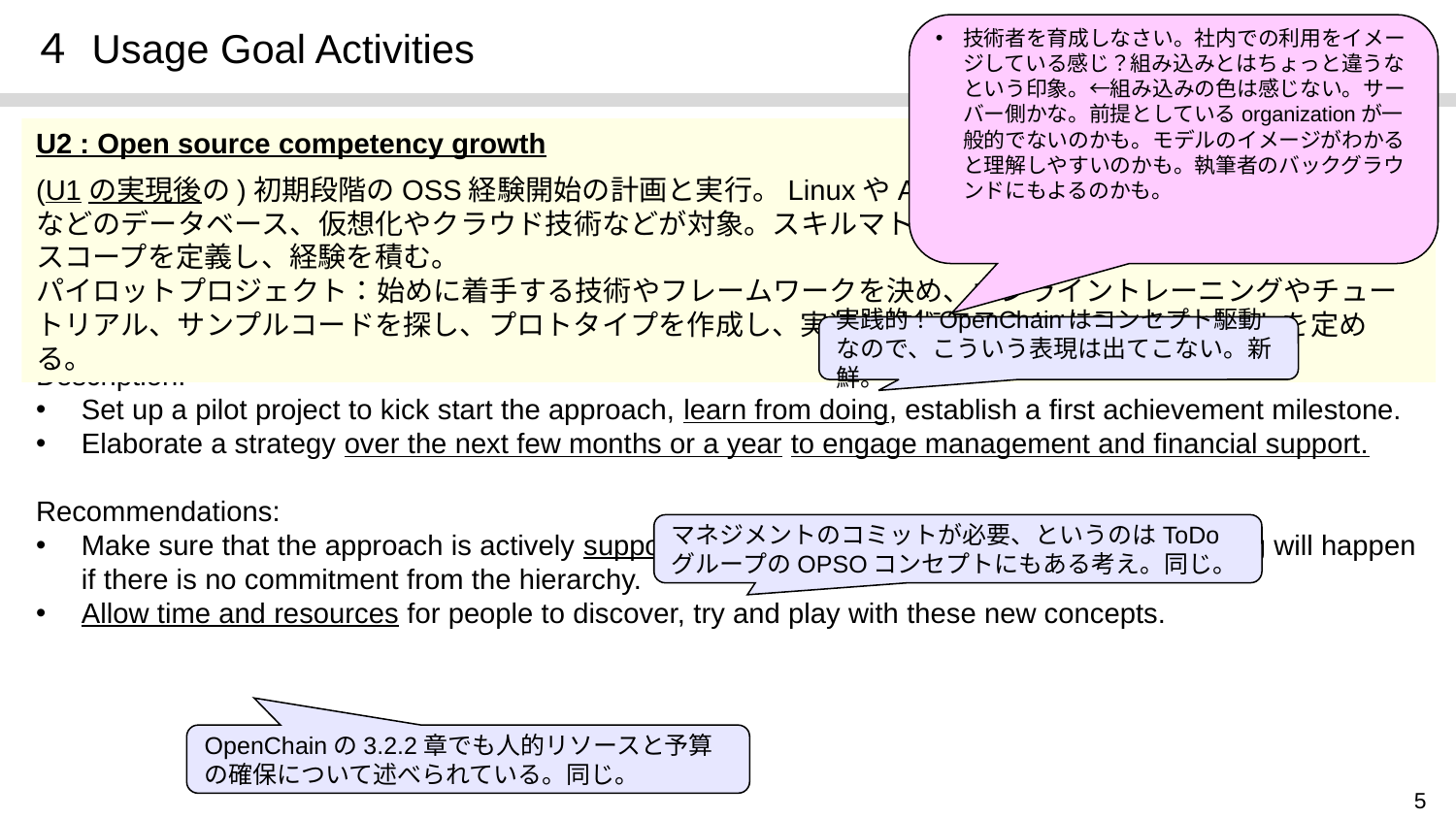

技術者を育成しなさい。社内での利用をイメージしている感じ？組み込みとはちょっと違うなという印象。←組み込みの色は感じない。サーバー側かな。前提としているorganizationが一般的でないのかも。モデルのイメージがわかると理解しやすいのかも。執筆者のバックグラウンドにもよるのかも。

# ４ Usage Goal Activities
U2 : Open source competency growth

(U1の実現後の)初期段階のOSS経験開始の計画と実行。LinuxやApacheなどの運用スキル、PostgreSQLなどのデータベース、仮想化やクラウド技術などが対象。スキルマトリックスを作り、利用するOSS技術のスコープを定義し、経験を積む。
パイロットプロジェクト：始めに着手する技術やフレームワークを決め、オンライントレーニングやチュートリアル、サンプルコードを探し、プロトタイプを作成し、実装と技術伝承のためのエキスパートを定める。
--(気になったポイント)--
Description:
Set up a pilot project to kick start the approach, learn from doing, establish a first achievement milestone.
Elaborate a strategy over the next few months or a year to engage management and financial support.

Recommendations:
Make sure that the approach is actively supported and promoted by the management. Nothing will happen if there is no commitment from the hierarchy.
Allow time and resources for people to discover, try and play with these new concepts.
実践的！OpenChainはコンセプト駆動なので、こういう表現は出てこない。新鮮。
マネジメントのコミットが必要、というのはToDoグループのOPSOコンセプトにもある考え。同じ。
OpenChainの3.2.2章でも人的リソースと予算の確保について述べられている。同じ。